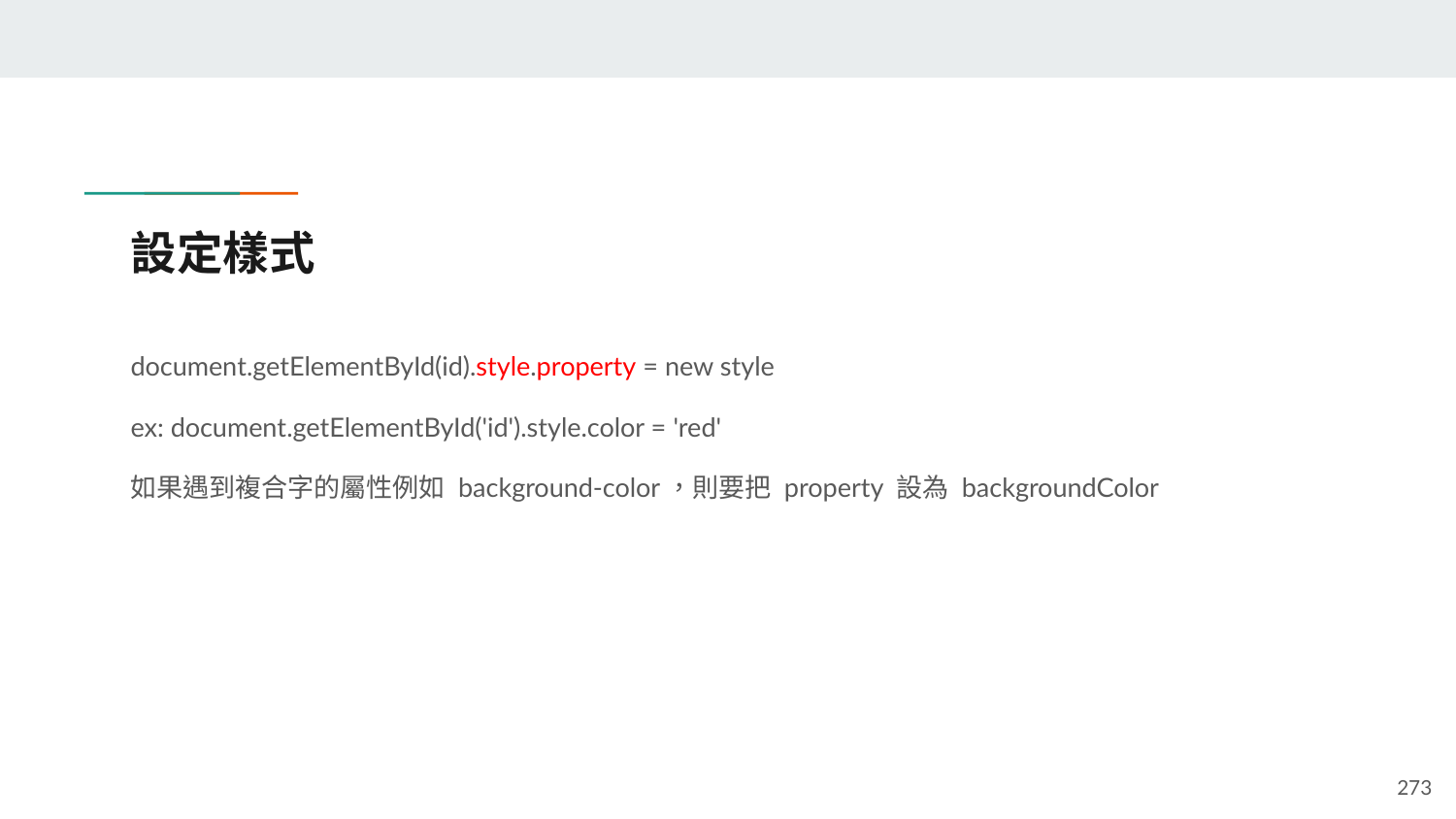

# 設定樣式
document.getElementById(id).style.property = new style
ex: document.getElementById('id').style.color = 'red'
如果遇到複合字的屬性例如 background-color，則要把 property 設為 backgroundColor

273